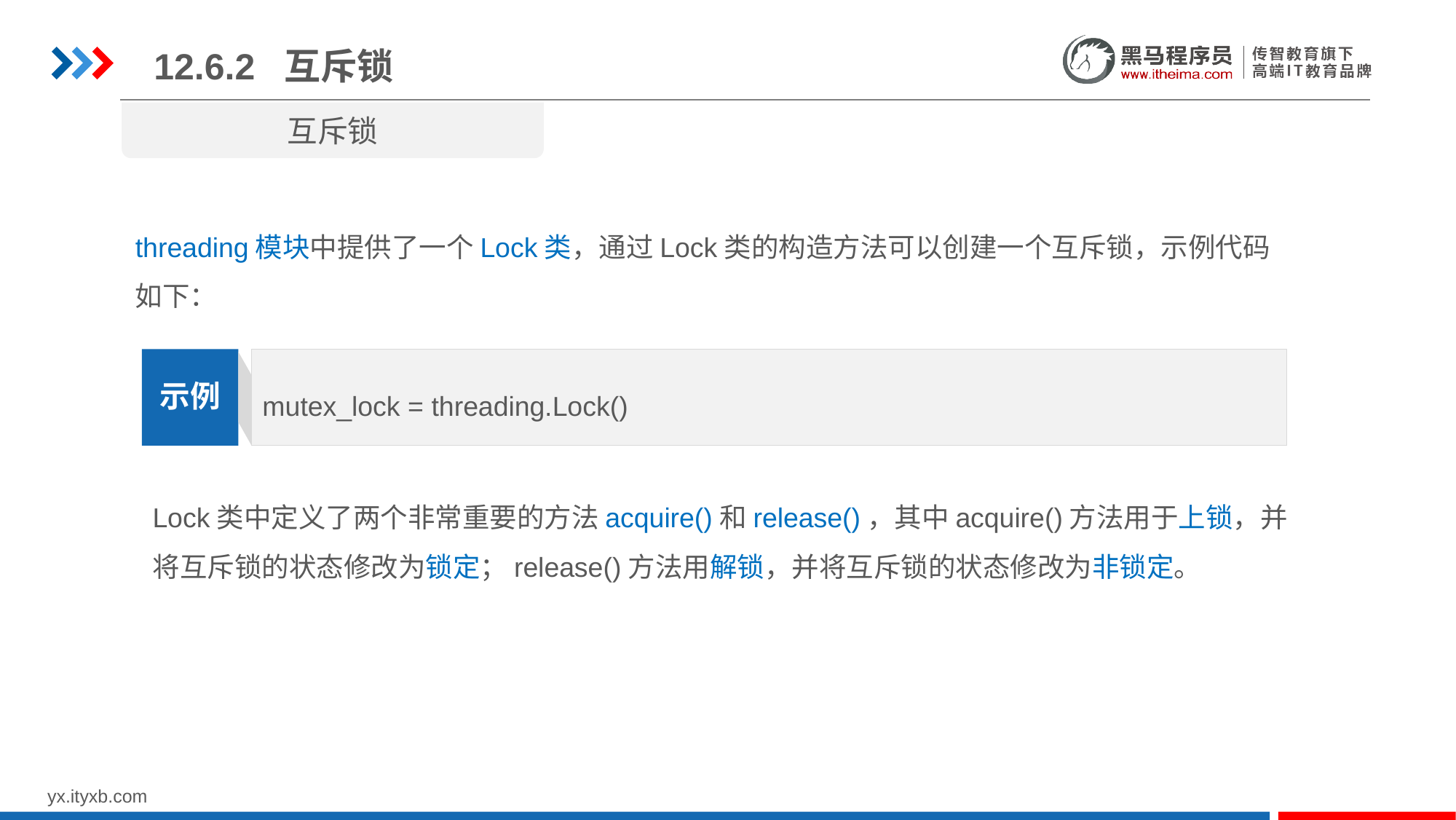

12.6.2  互斥锁

互斥锁
threading模块中提供了一个Lock类，通过Lock类的构造方法可以创建一个互斥锁，示例代码如下：

mutex_lock = threading.Lock()

示例
Lock类中定义了两个非常重要的方法acquire()和release()，其中acquire()方法用于上锁，并将互斥锁的状态修改为锁定；release()方法用解锁，并将互斥锁的状态修改为非锁定。